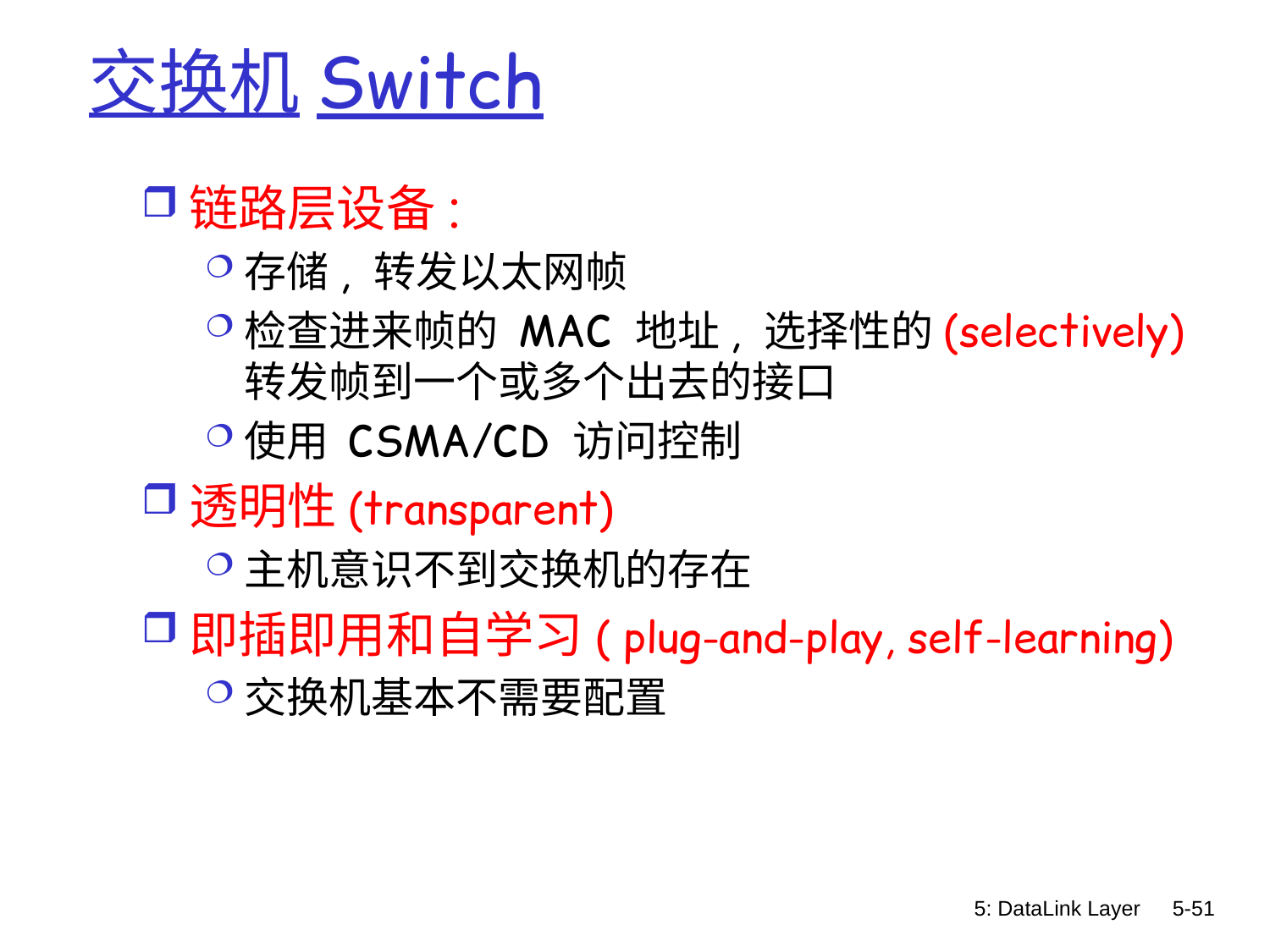

# 交换机Switch
链路层设备:
存储, 转发以太网帧
检查进来帧的 MAC 地址, 选择性的(selectively) 转发帧到一个或多个出去的接口
使用 CSMA/CD 访问控制
透明性(transparent)
主机意识不到交换机的存在
即插即用和自学习( plug-and-play, self-learning)
交换机基本不需要配置

5: DataLink Layer
5-51